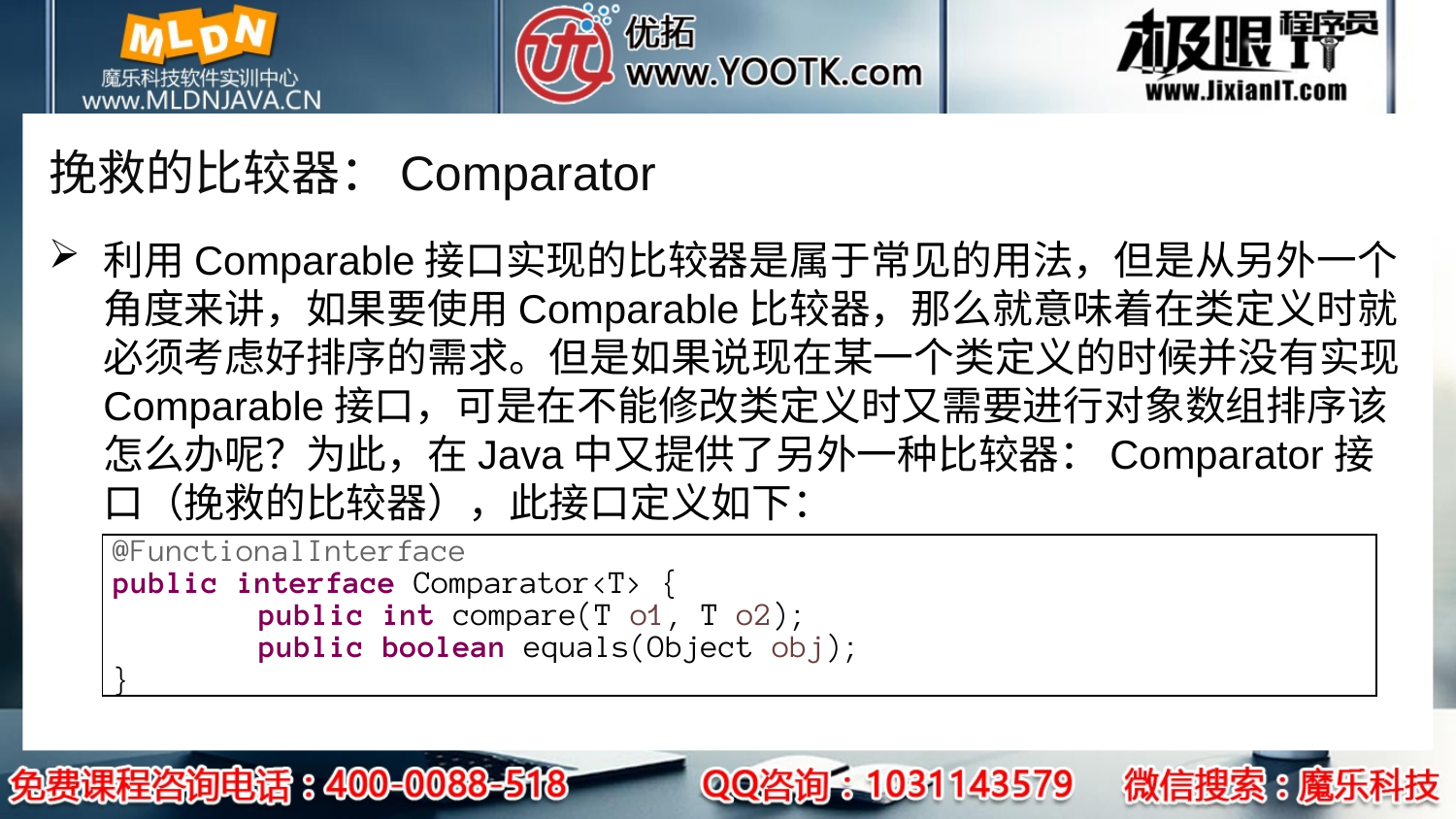

# 挽救的比较器：Comparator
利用Comparable接口实现的比较器是属于常见的用法，但是从另外一个角度来讲，如果要使用Comparable比较器，那么就意味着在类定义时就必须考虑好排序的需求。但是如果说现在某一个类定义的时候并没有实现Comparable接口，可是在不能修改类定义时又需要进行对象数组排序该怎么办呢？为此，在Java中又提供了另外一种比较器：Comparator接口（挽救的比较器），此接口定义如下：
| @FunctionalInterface public interface Comparator<T> { public int compare(T o1, T o2); public boolean equals(Object obj); } |
| --- |